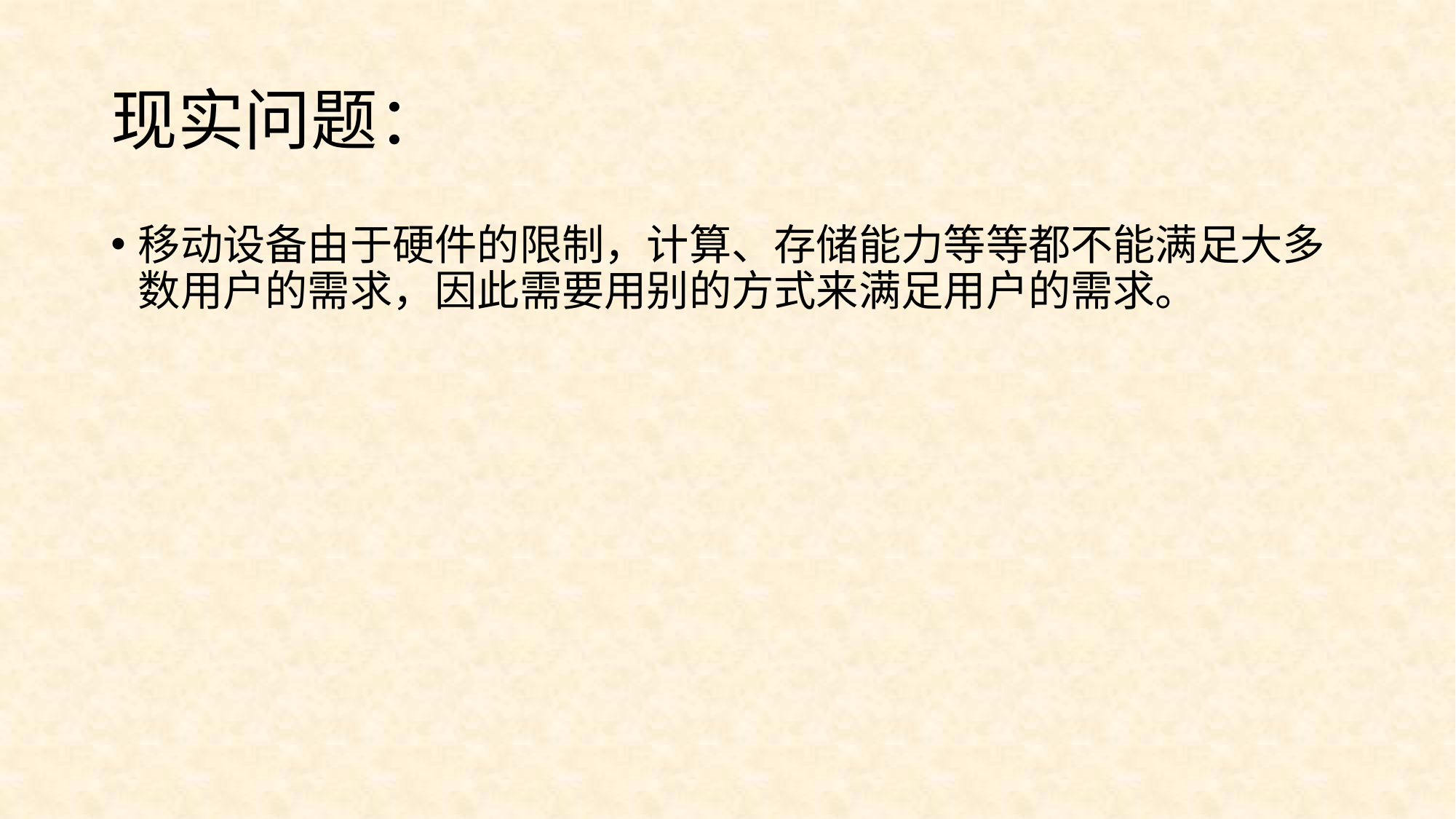

# 现实问题：
移动设备由于硬件的限制，计算、存储能力等等都不能满足大多数用户的需求，因此需要用别的方式来满足用户的需求。